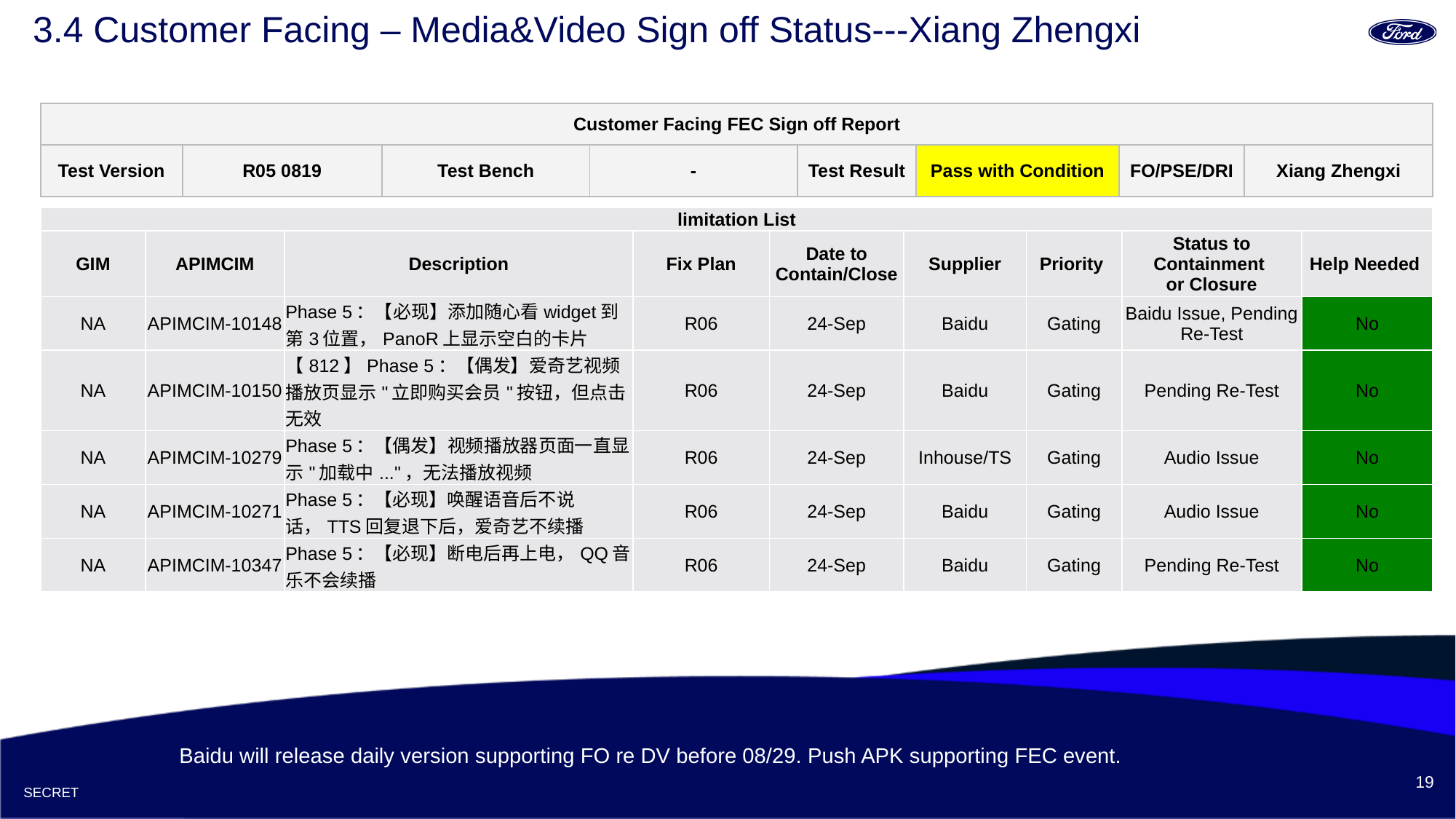

# 3.4 Customer Facing – Media&Video Sign off Status---Xiang Zhengxi
| Customer Facing FEC Sign off Report |  |  |  |  |  |  |  |
| --- | --- | --- | --- | --- | --- | --- | --- |
| Test Version | R05 0819 | Test Bench | - | Test Result | Pass with Condition | FO/PSE/DRI | Xiang Zhengxi |
| limitation List |  |  |  |  |  |  |  |  |
| --- | --- | --- | --- | --- | --- | --- | --- | --- |
| GIM | APIMCIM | Description | Fix Plan | Date to Contain/Close | Supplier | Priority | Status to Containment or Closure | Help Needed |
| NA | APIMCIM-10148 | Phase 5：【必现】添加随心看widget到第3位置，PanoR上显示空白的卡片 | R06 | 24-Sep | Baidu | Gating | Baidu Issue, Pending Re-Test | No |
| NA | APIMCIM-10150 | 【812】Phase 5：【偶发】爱奇艺视频播放页显示"立即购买会员"按钮，但点击无效 | R06 | 24-Sep | Baidu | Gating | Pending Re-Test | No |
| NA | APIMCIM-10279 | Phase 5：【偶发】视频播放器页面一直显示"加载中..."，无法播放视频 | R06 | 24-Sep | Inhouse/TS | Gating | Audio Issue | No |
| NA | APIMCIM-10271 | Phase 5：【必现】唤醒语音后不说话，TTS回复退下后，爱奇艺不续播 | R06 | 24-Sep | Baidu | Gating | Audio Issue | No |
| NA | APIMCIM-10347 | Phase 5：【必现】断电后再上电，QQ音乐不会续播 | R06 | 24-Sep | Baidu | Gating | Pending Re-Test | No |
Baidu will release daily version supporting FO re DV before 08/29. Push APK supporting FEC event.